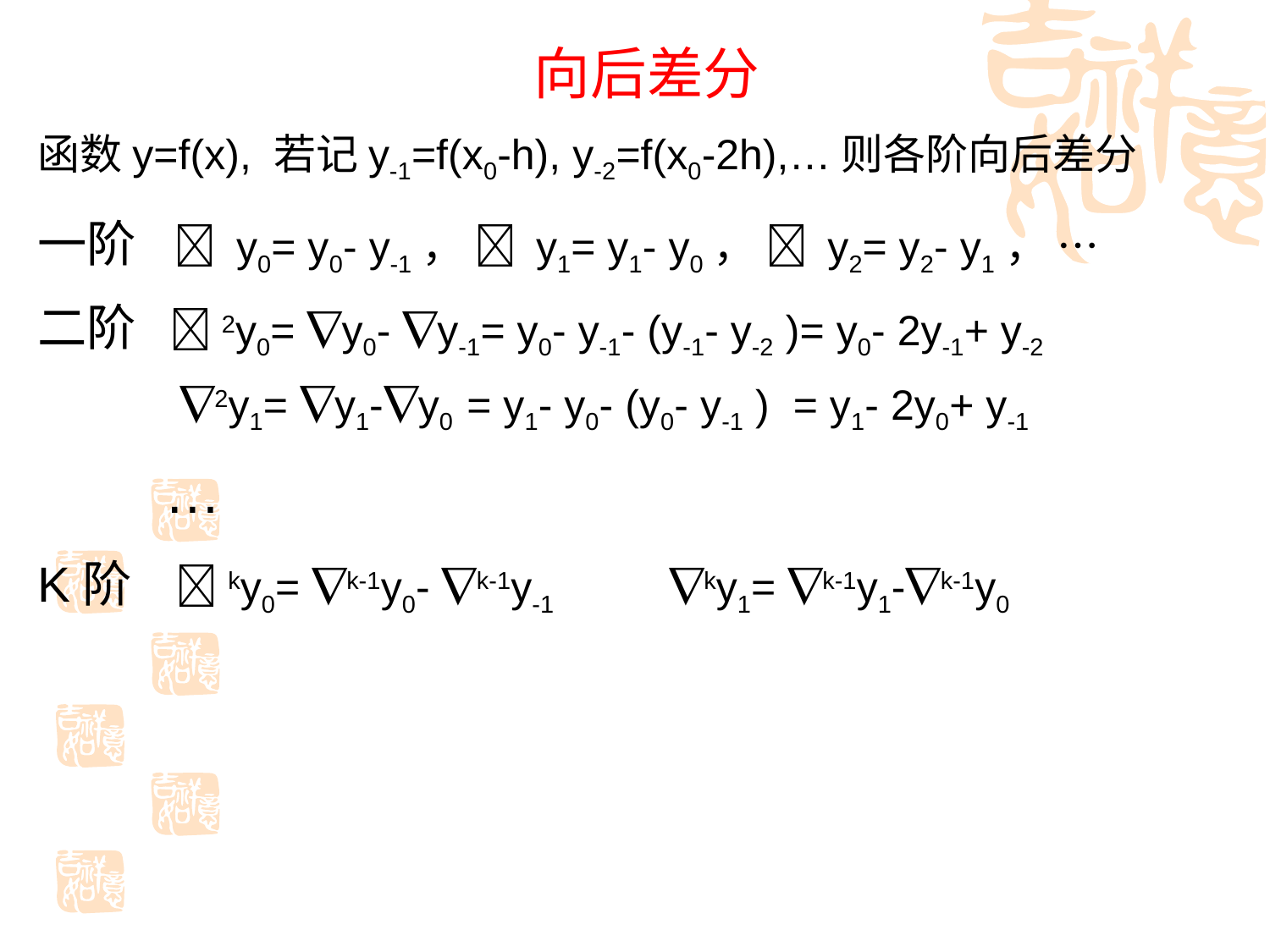

# 向后差分
函数y=f(x), 若记y-1=f(x0-h), y-2=f(x0-2h),…则各阶向后差分
一阶   ∇ y0= y0- y-1， ∇ y1= y1- y0， ∇ y2= y2- y1， …
二阶   ∇2y0= ∇y0- ∇y-1= y0- y-1- (y-1- y-2 )= y0- 2y-1+ y-2
            ∇2y1= ∇y1-∇y0  = y1- y0- (y0- y-1 )  = y1- 2y0+ y-1
              …
K阶    ∇ky0= ∇k-1y0- ∇k-1y-1                 ∇ky1= ∇k-1y1-∇k-1y0